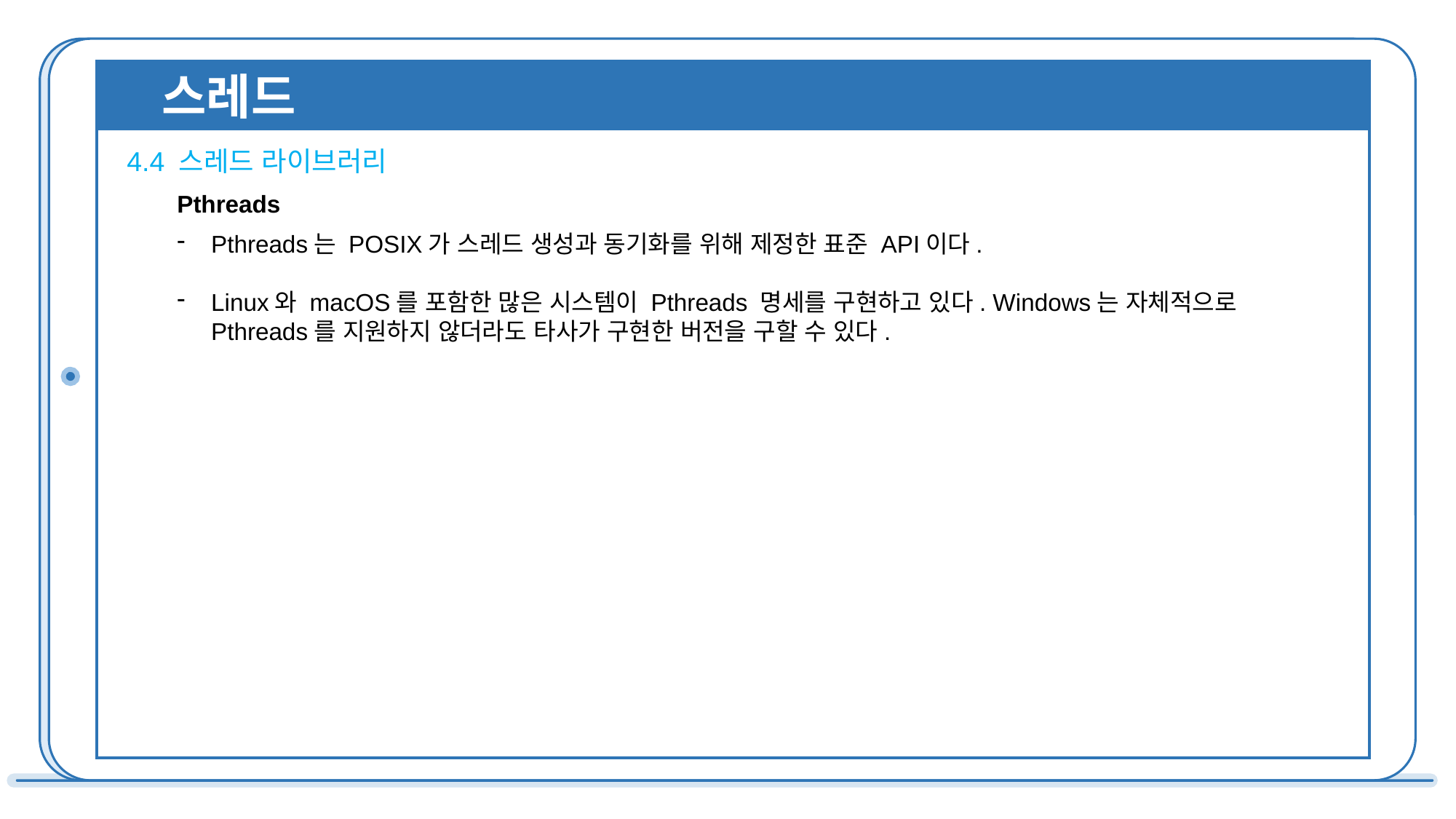

스레드

4.4 스레드 라이브러리
Pthreads
Pthreads는 POSIX가 스레드 생성과 동기화를 위해 제정한 표준 API이다.

Linux와 macOS를 포함한 많은 시스템이 Pthreads 명세를 구현하고 있다. Windows는 자체적으로 Pthreads를 지원하지 않더라도 타사가 구현한 버전을 구할 수 있다.